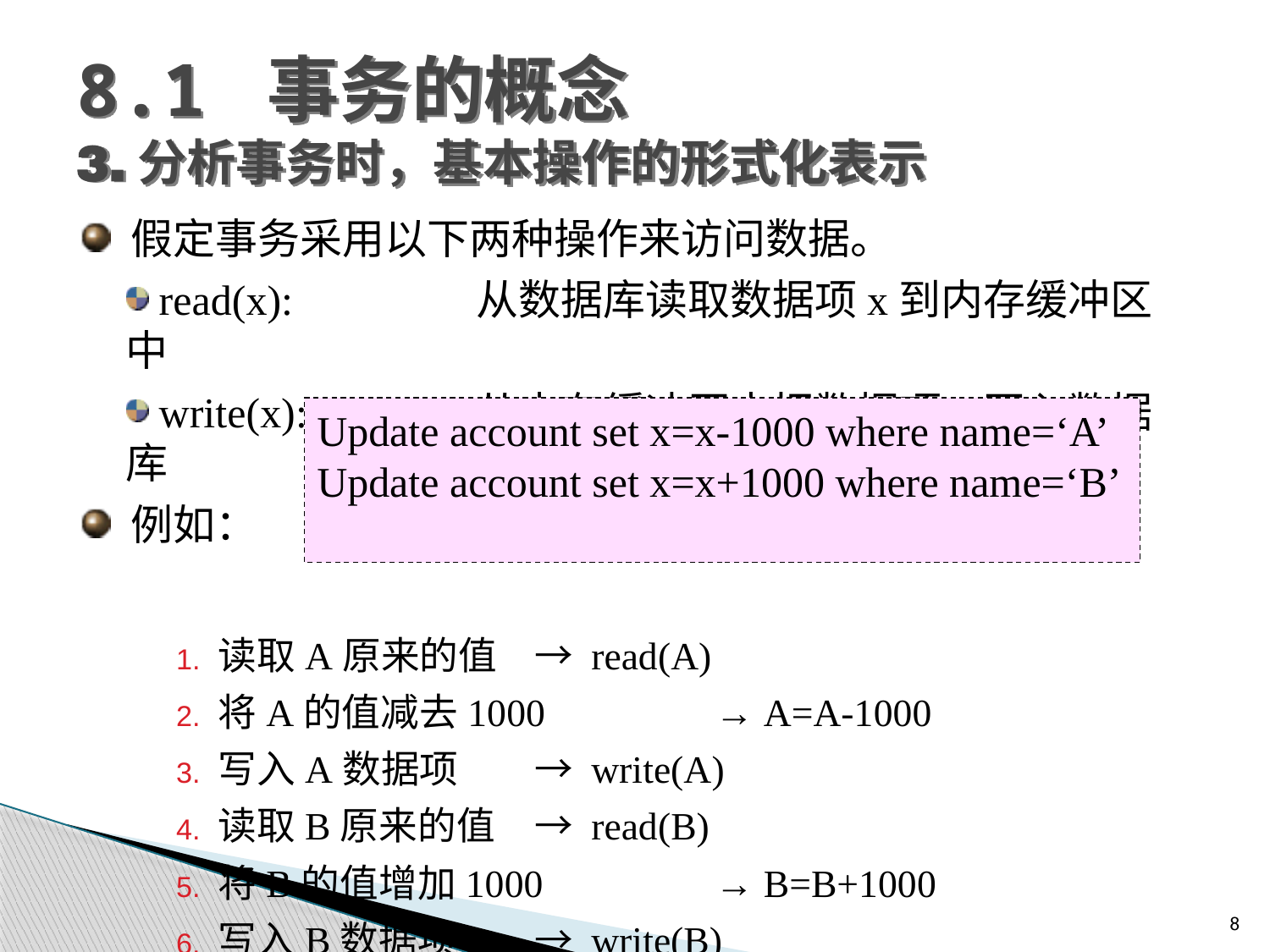

8.1 事务的概念
3.分析事务时，基本操作的形式化表示
 假定事务采用以下两种操作来访问数据。
 read(x): 	从数据库读取数据项x到内存缓冲区中
 write(x): 	从内存缓冲区中把数据项x写入数据库
 例如：

 读取A原来的值	 → read(A)
 将A的值减去1000	 → A=A-1000
 写入A数据项	 → write(A)
 读取B原来的值	 → read(B)
 将B的值增加1000	 → B=B+1000
 写入B数据项	 → write(B)
Update account set x=x-1000 where name=‘A’
Update account set x=x+1000 where name=‘B’
8